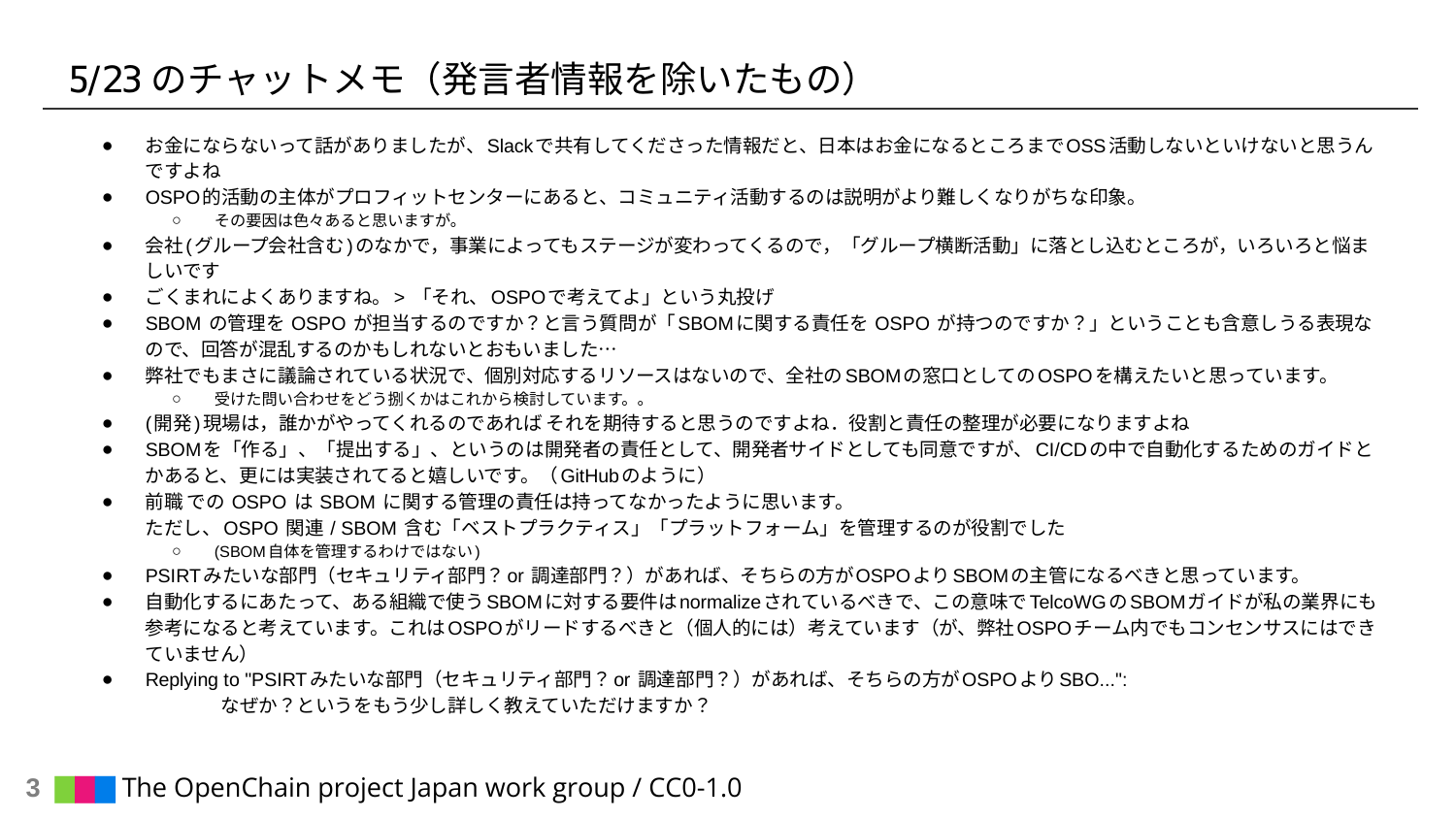

# 5/23のチャットメモ（発言者情報を除いたもの）
お金にならないって話がありましたが、Slackで共有してくださった情報だと、日本はお金になるところまでOSS活動しないといけないと思うんですよね
OSPO的活動の主体がプロフィットセンターにあると、コミュニティ活動するのは説明がより難しくなりがちな印象。
その要因は色々あると思いますが。
会社(グループ会社含む)のなかで，事業によってもステージが変わってくるので，「グループ横断活動」に落とし込むところが，いろいろと悩ましいです
ごくまれによくありますね。> 「それ、OSPOで考えてよ」という丸投げ
SBOM の管理を OSPO が担当するのですか？と言う質問が「SBOMに関する責任を OSPO が持つのですか？」ということも含意しうる表現なので、回答が混乱するのかもしれないとおもいました…
弊社でもまさに議論されている状況で、個別対応するリソースはないので、全社のSBOMの窓口としてのOSPOを構えたいと思っています。
受けた問い合わせをどう捌くかはこれから検討しています。。
(開発)現場は，誰かがやってくれるのであれば それを期待すると思うのですよね．役割と責任の整理が必要になりますよね
SBOMを「作る」、「提出する」、というのは開発者の責任として、開発者サイドとしても同意ですが、CI/CDの中で自動化するためのガイドとかあると、更には実装されてると嬉しいです。（GitHubのように）
前職 での OSPO は SBOM に関する管理の責任は持ってなかったように思います。
ただし、OSPO 関連 / SBOM 含む「ベストプラクティス」「プラットフォーム」を管理するのが役割でした
(SBOM自体を管理するわけではない)
PSIRTみたいな部門（セキュリティ部門？or 調達部門？）があれば、そちらの方がOSPOよりSBOMの主管になるべきと思っています。
自動化するにあたって、ある組織で使うSBOMに対する要件はnormalizeされているべきで、この意味でTelcoWGのSBOMガイドが私の業界にも参考になると考えています。これはOSPOがリードするべきと（個人的には）考えています（が、弊社OSPOチーム内でもコンセンサスにはできていません）
Replying to "PSIRTみたいな部門（セキュリティ部門？or 調達部門？）があれば、そちらの方がOSPOよりSBO...":
	なぜか？というをもう少し詳しく教えていただけますか？